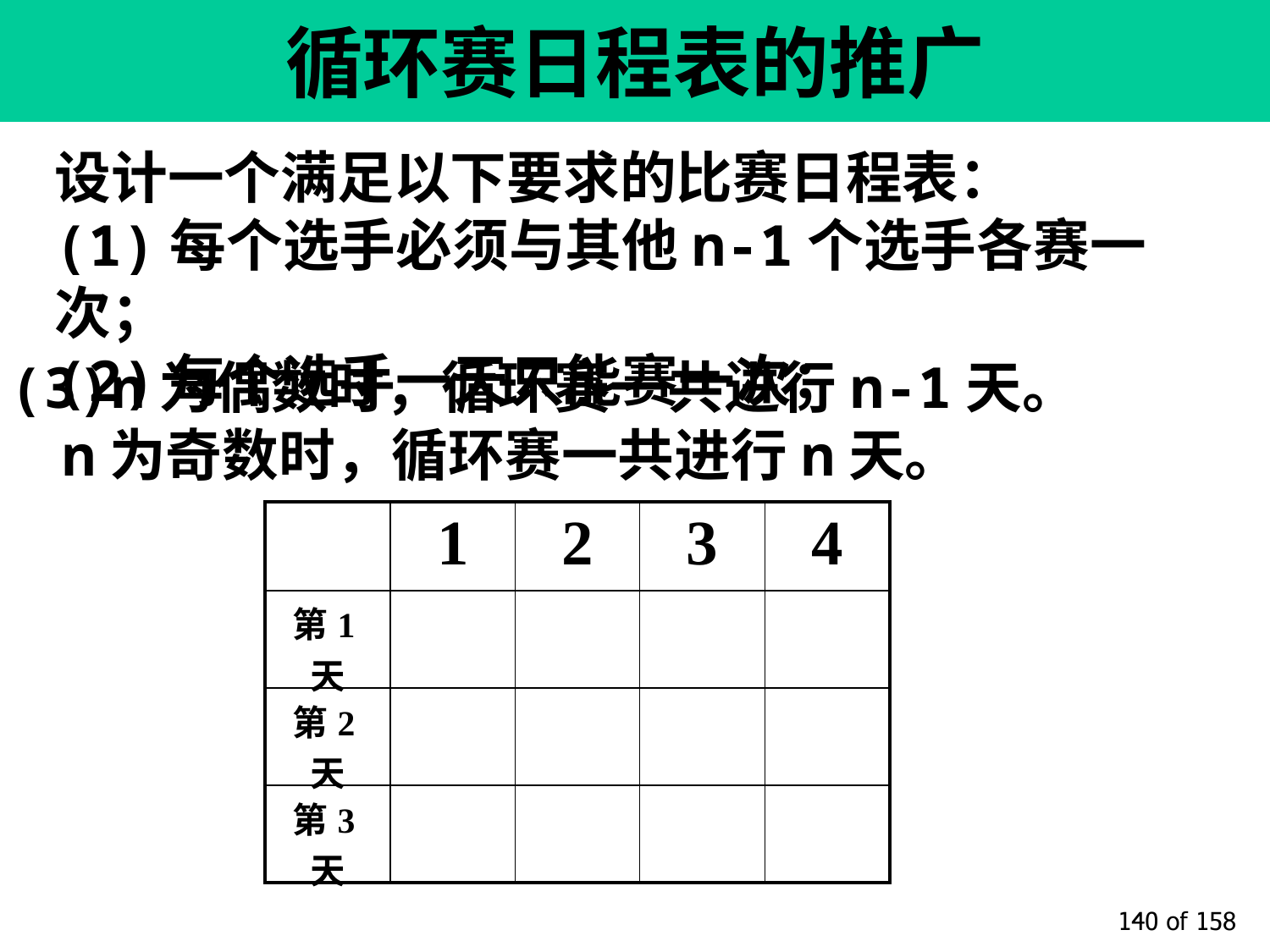

循环赛日程表的推广
设计一个满足以下要求的比赛日程表：
(1)每个选手必须与其他n-1个选手各赛一次；
(2)每个选手一天只能赛一次；
(3)n为偶数时，循环赛一共进行n-1天。
   n为奇数时，循环赛一共进行n天。
|  | 1 | 2 | 3 | 4 |
| --- | --- | --- | --- | --- |
| 第1天 |  |  |  |  |
| 第2天 |  |  |  |  |
| 第3天 |  |  |  |  |

140 of 158